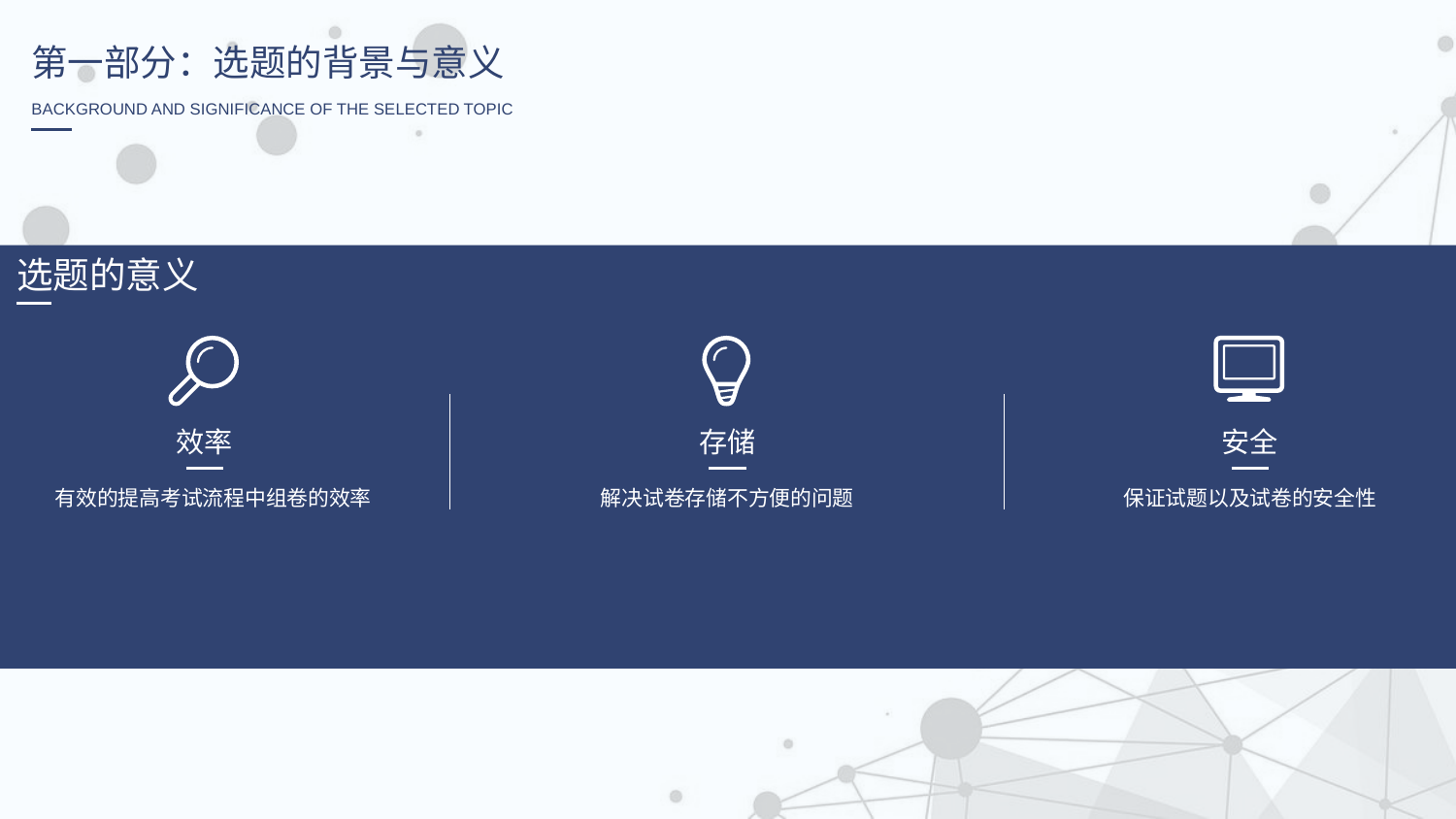

第一部分：选题的背景与意义
BACKGROUND AND SIGNIFICANCE OF THE SELECTED TOPIC
选题的意义

效率
存储
安全
有效的提高考试流程中组卷的效率
解决试卷存储不方便的问题
保证试题以及试卷的安全性